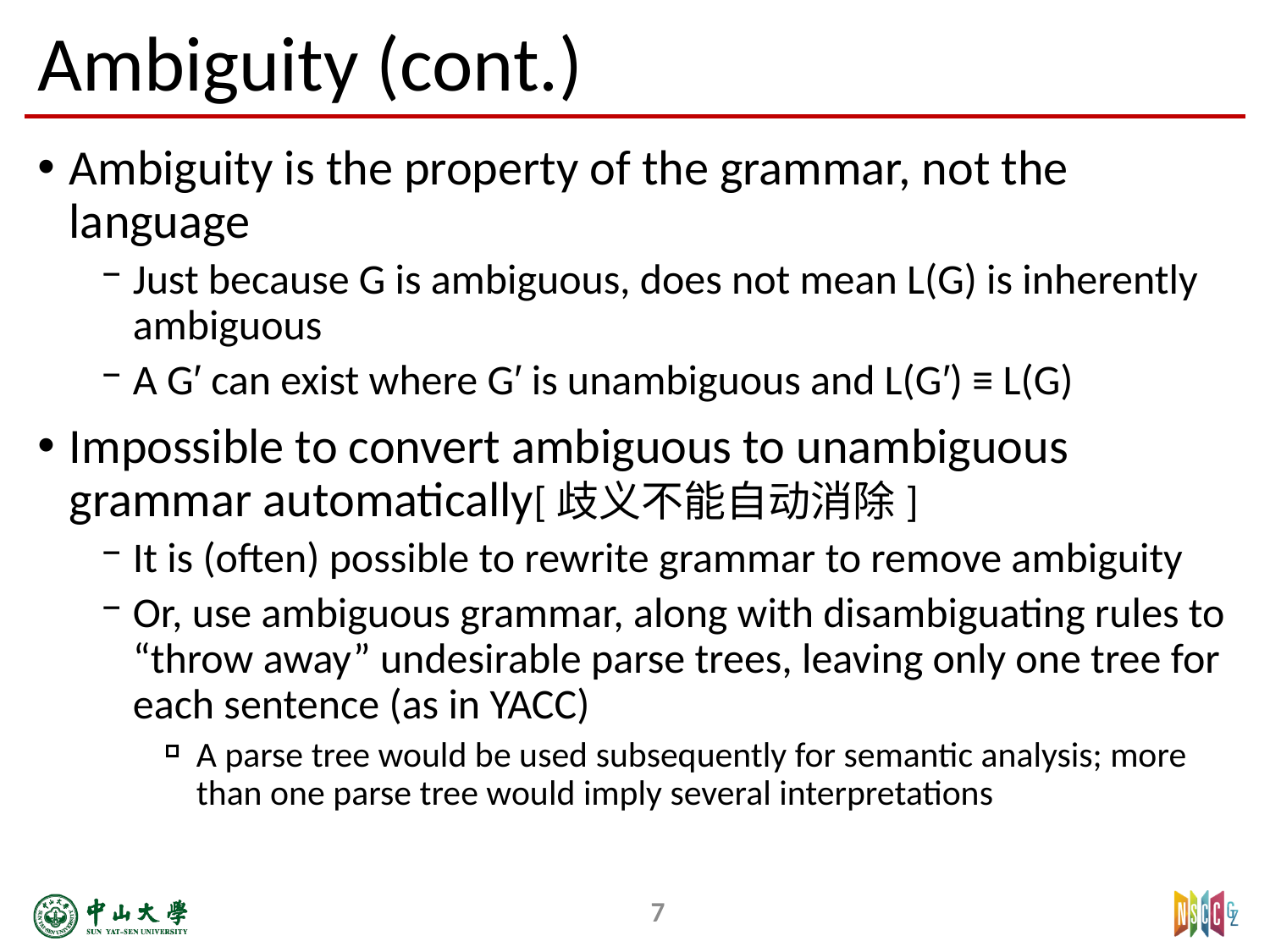

# Ambiguity (cont.)
Ambiguity is the property of the grammar, not the language
Just because G is ambiguous, does not mean L(G) is inherently ambiguous
A G′ can exist where G′ is unambiguous and L(G′) ≡ L(G)
Impossible to convert ambiguous to unambiguous grammar automatically[歧义不能自动消除]
It is (often) possible to rewrite grammar to remove ambiguity
Or, use ambiguous grammar, along with disambiguating rules to “throw away” undesirable parse trees, leaving only one tree for each sentence (as in YACC)
A parse tree would be used subsequently for semantic analysis; more than one parse tree would imply several interpretations

7